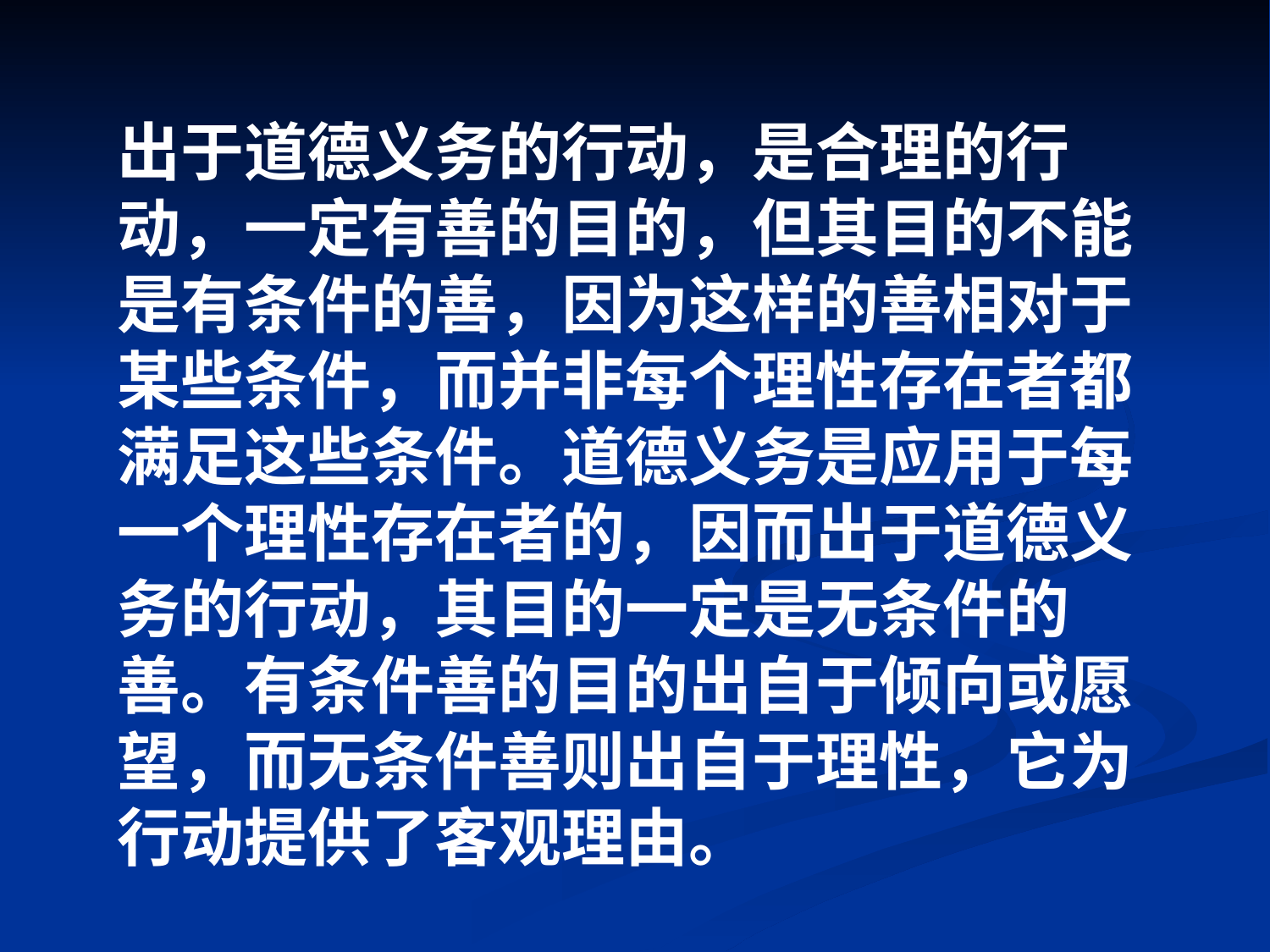

出于道德义务的行动，是合理的行动，一定有善的目的，但其目的不能是有条件的善，因为这样的善相对于某些条件，而并非每个理性存在者都满足这些条件。道德义务是应用于每一个理性存在者的，因而出于道德义务的行动，其目的一定是无条件的善。有条件善的目的出自于倾向或愿望，而无条件善则出自于理性，它为行动提供了客观理由。